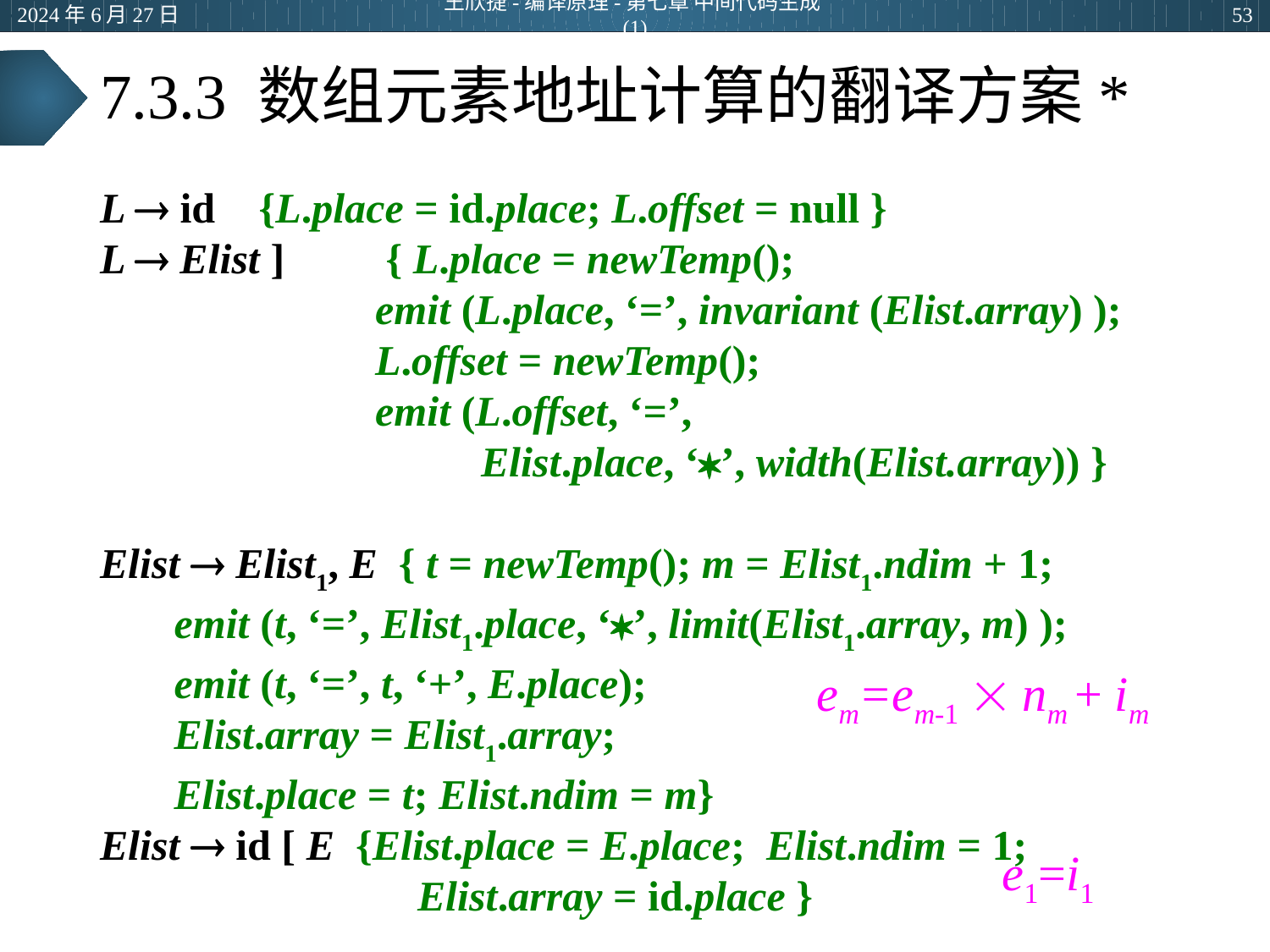

2024年6月27日
王欣捷-编译原理-第七章 中间代码生成(1)
53
# 7.3.3 数组元素地址计算的翻译方案*
L → id 	{L.place = id.place; L.offset = null }
L → Elist ]	{ L.place = newTemp();
                          emit (L.place, ‘=’, invariant (Elist.array) );
                          L.offset = newTemp();
                          emit (L.offset, ‘=’,
                                    Elist.place, ‘∗’, width(Elist.array)) }

Elist → Elist1, E  { t = newTemp(); m = Elist1.ndim + 1;
       emit (t, ‘=’, Elist1.place, ‘∗’, limit(Elist1.array, m) );
       emit (t, ‘=’, t, ‘+’, E.place);
       Elist.array = Elist1.array;
       Elist.place = t; Elist.ndim = m}
Elist → id [ E  {Elist.place = E.place;  Elist.ndim = 1;
			   Elist.array = id.place }

em=em-1 × nm + im
e1=i1